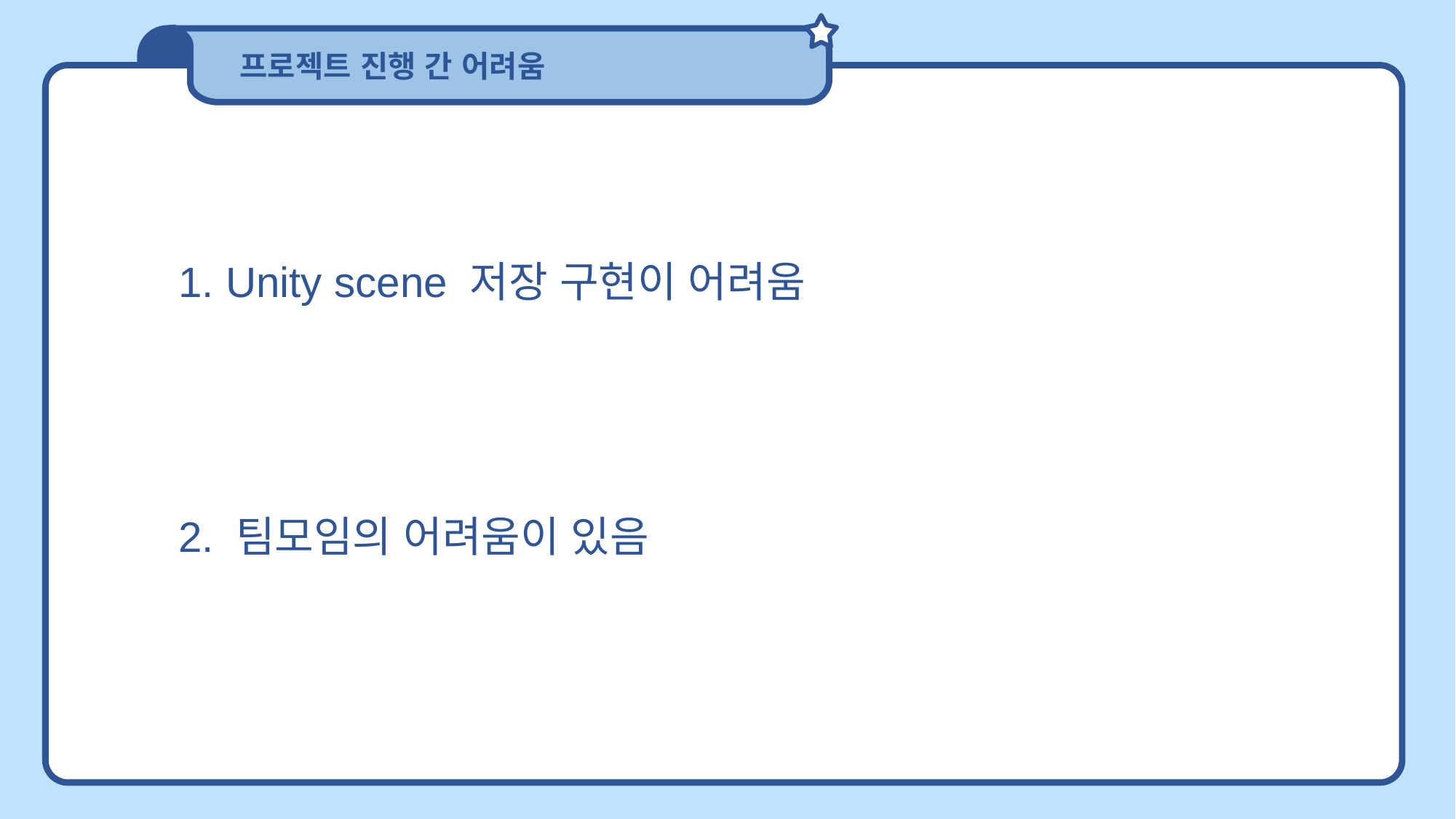

프로젝트 진행 간 어려움

1. Unity scene 저장 구현이 어려움

2. 팀모임의 어려움이 있음